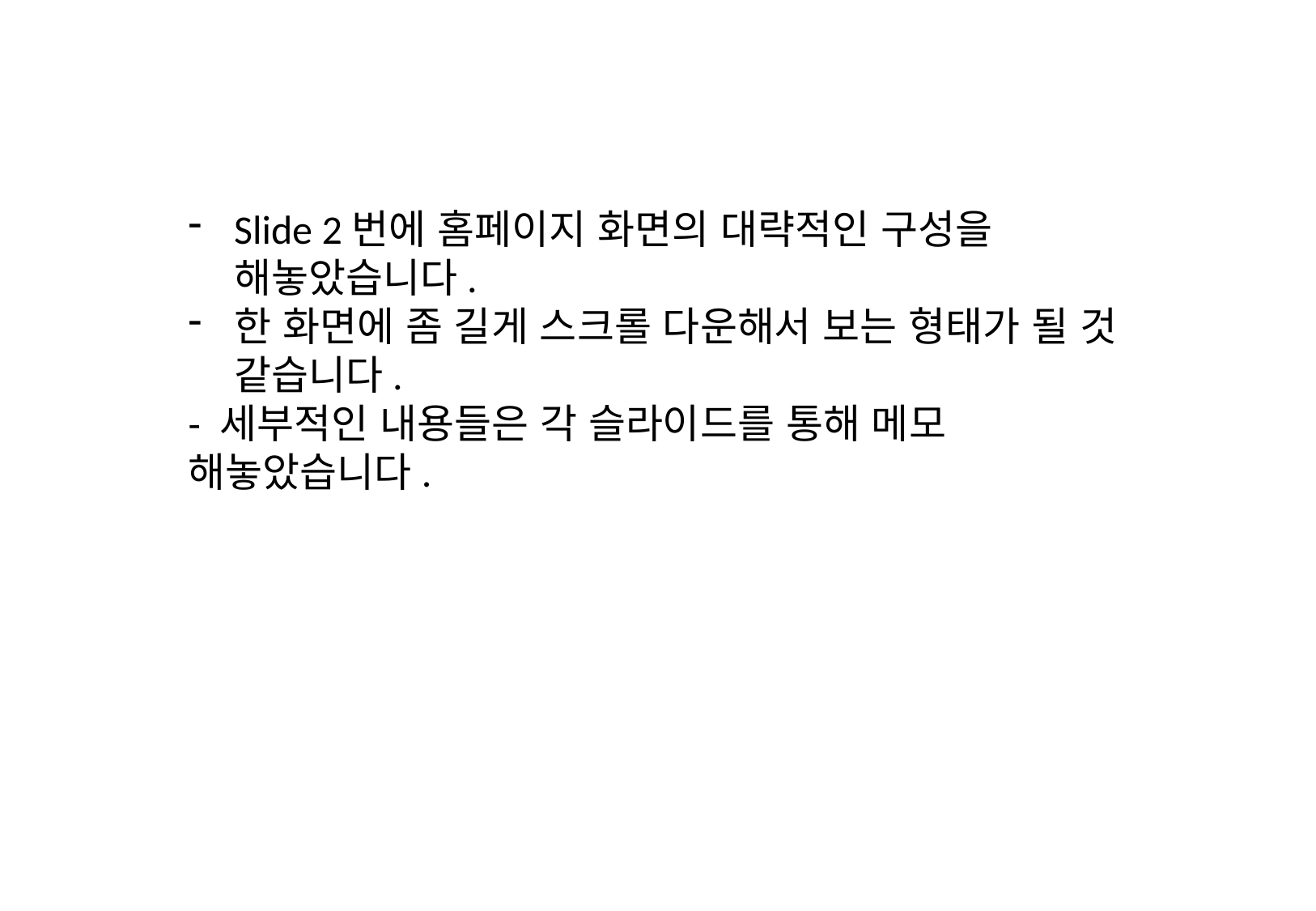

Slide 2번에 홈페이지 화면의 대략적인 구성을 해놓았습니다.
한 화면에 좀 길게 스크롤 다운해서 보는 형태가 될 것 같습니다.
- 세부적인 내용들은 각 슬라이드를 통해 메모 해놓았습니다.